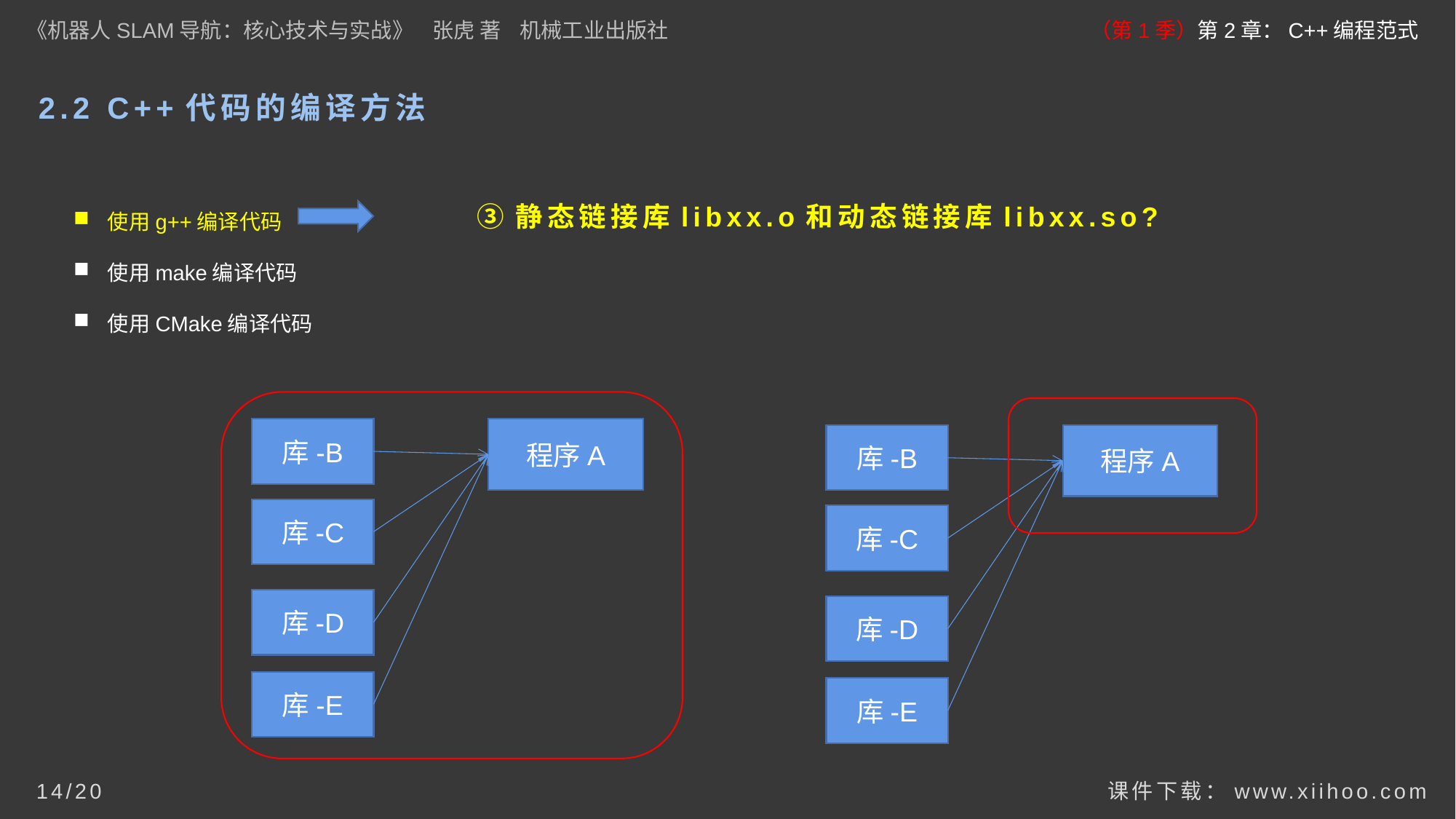

《机器人SLAM导航：核心技术与实战》    张虎 著    机械工业出版社
（第1季）第2章：C++编程范式
# 2.2 C++代码的编译方法
使用g++编译代码
使用make编译代码
使用CMake编译代码
③静态链接库libxx.o和动态链接库libxx.so?

库-B
程序A
库-B
程序A
库-C
库-C
库-D
库-D
库-E
库-E
课件下载：www.xiihoo.com
14/20